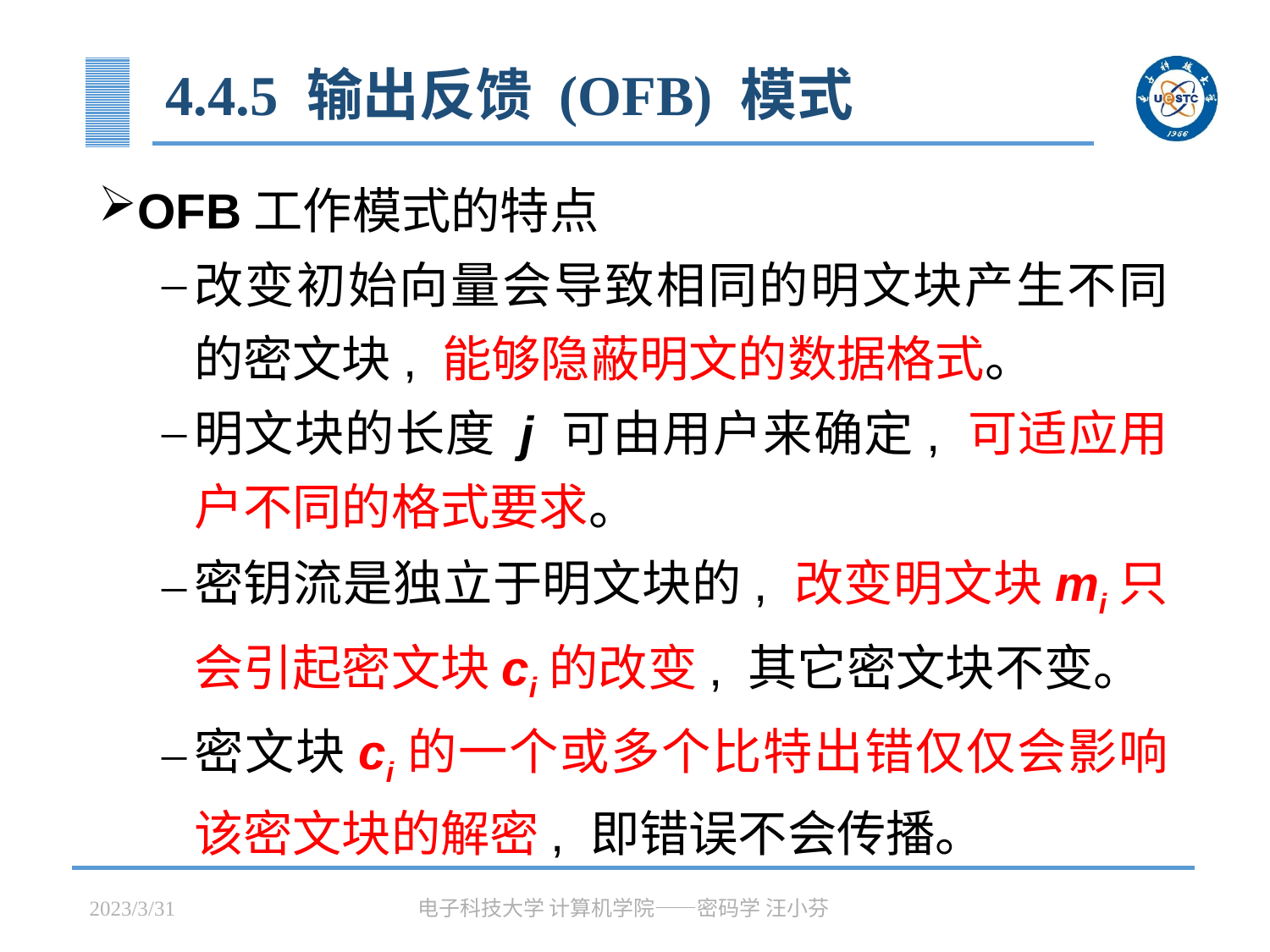

# 4.4.5 输出反馈 (OFB) 模式
OFB工作模式的特点
改变初始向量会导致相同的明文块产生不同的密文块, 能够隐蔽明文的数据格式。
明文块的长度 j 可由用户来确定, 可适应用户不同的格式要求。
密钥流是独立于明文块的, 改变明文块mi只会引起密文块ci的改变, 其它密文块不变。
密文块ci的一个或多个比特出错仅仅会影响该密文块的解密, 即错误不会传播。

2023/3/31
电子科技大学 计算机学院——密码学 汪小芬